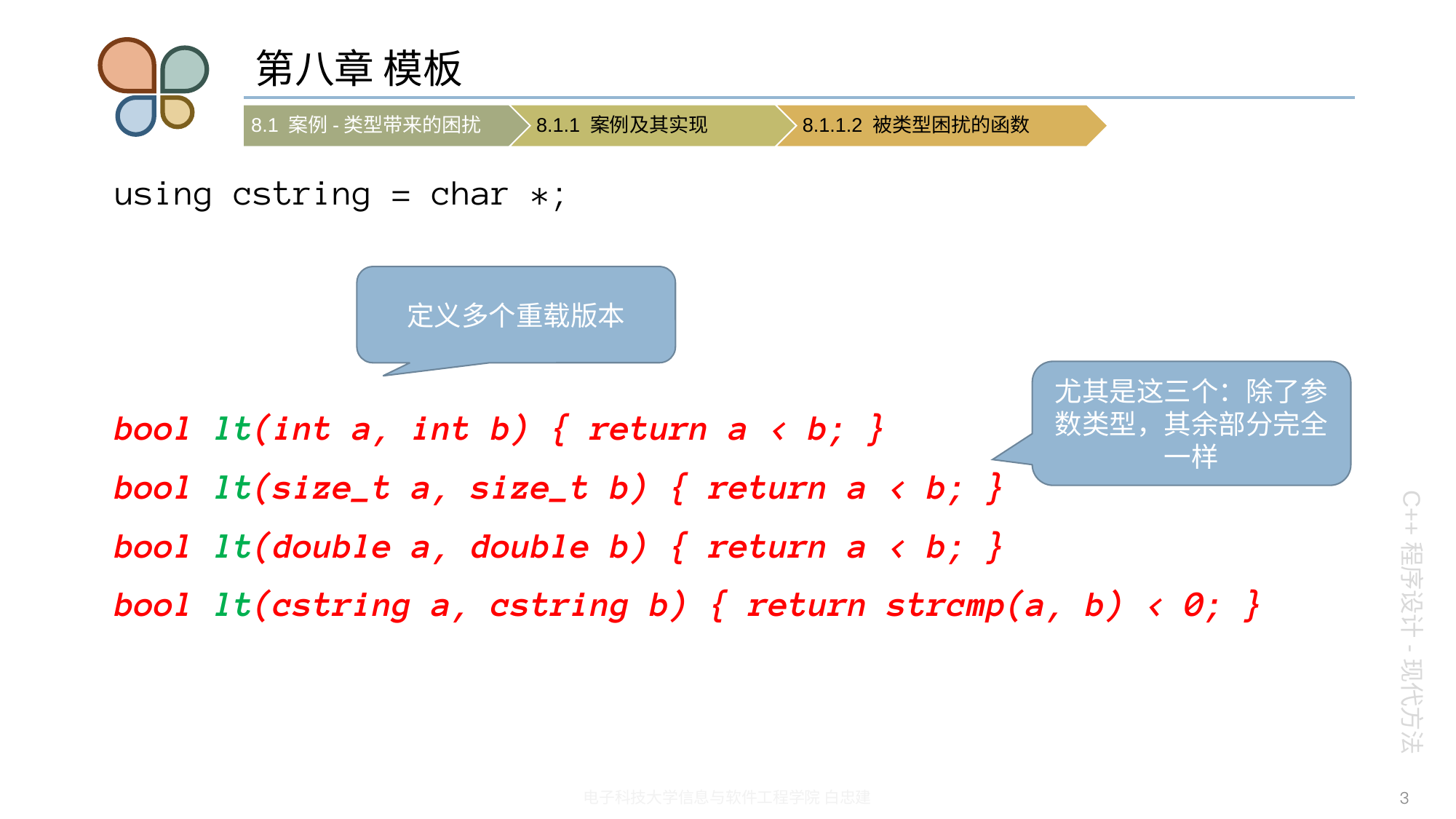

# 第八章 模板
8.1 案例-类型带来的困扰
8.1.1 案例及其实现
8.1.1.2 被类型困扰的函数
using cstring = char *;

bool lt(int a, int b) { return a < b; }
bool lt(size_t a, size_t b) { return a < b; }
bool lt(double a, double b) { return a < b; }
bool lt(cstring a, cstring b) { return strcmp(a, b) < 0; }

定义多个重载版本
尤其是这三个：除了参数类型，其余部分完全一样
3